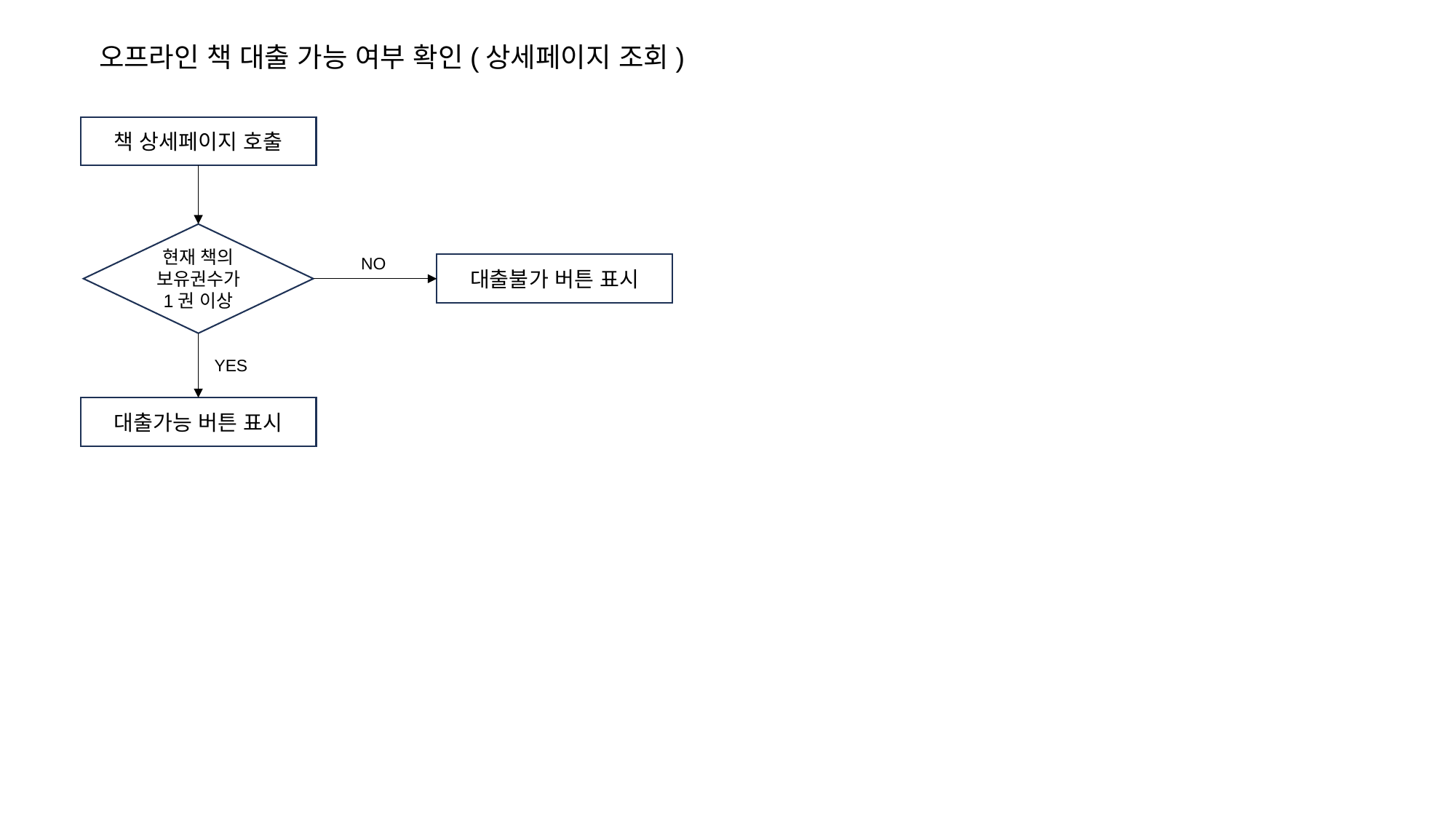

오프라인 책 대출 가능 여부 확인(상세페이지 조회)
책 상세페이지 호출
현재 책의
보유권수가 1권 이상
NO
대출불가 버튼 표시
YES
대출가능 버튼 표시